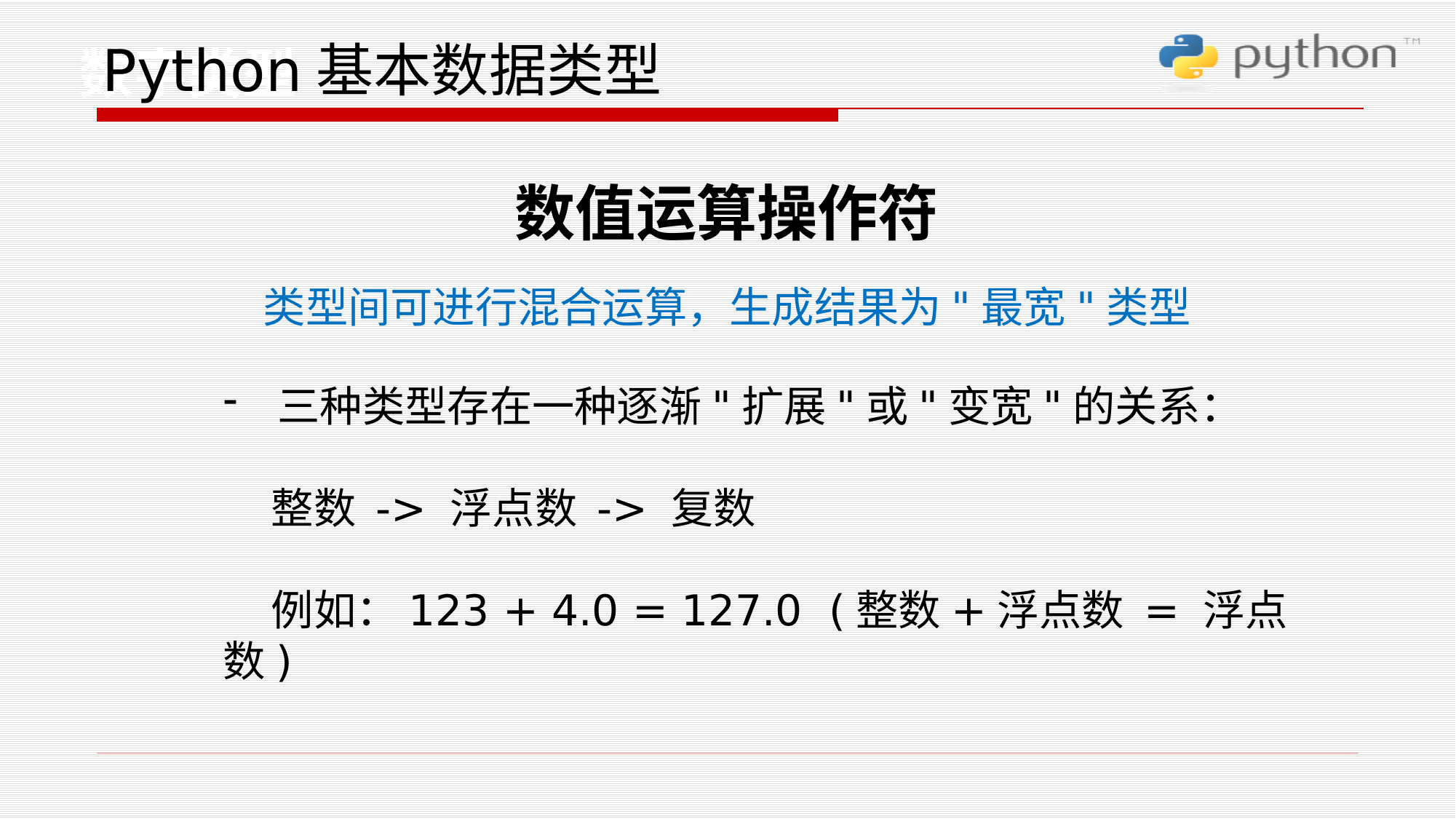

数字类型
# Python基本数据类型
数值运算操作符
类型间可进行混合运算，生成结果为"最宽"类型
三种类型存在一种逐渐"扩展"或"变宽"的关系：

    整数 -> 浮点数 -> 复数

    例如：123 + 4.0 = 127.0  (整数+浮点数 = 浮点数)